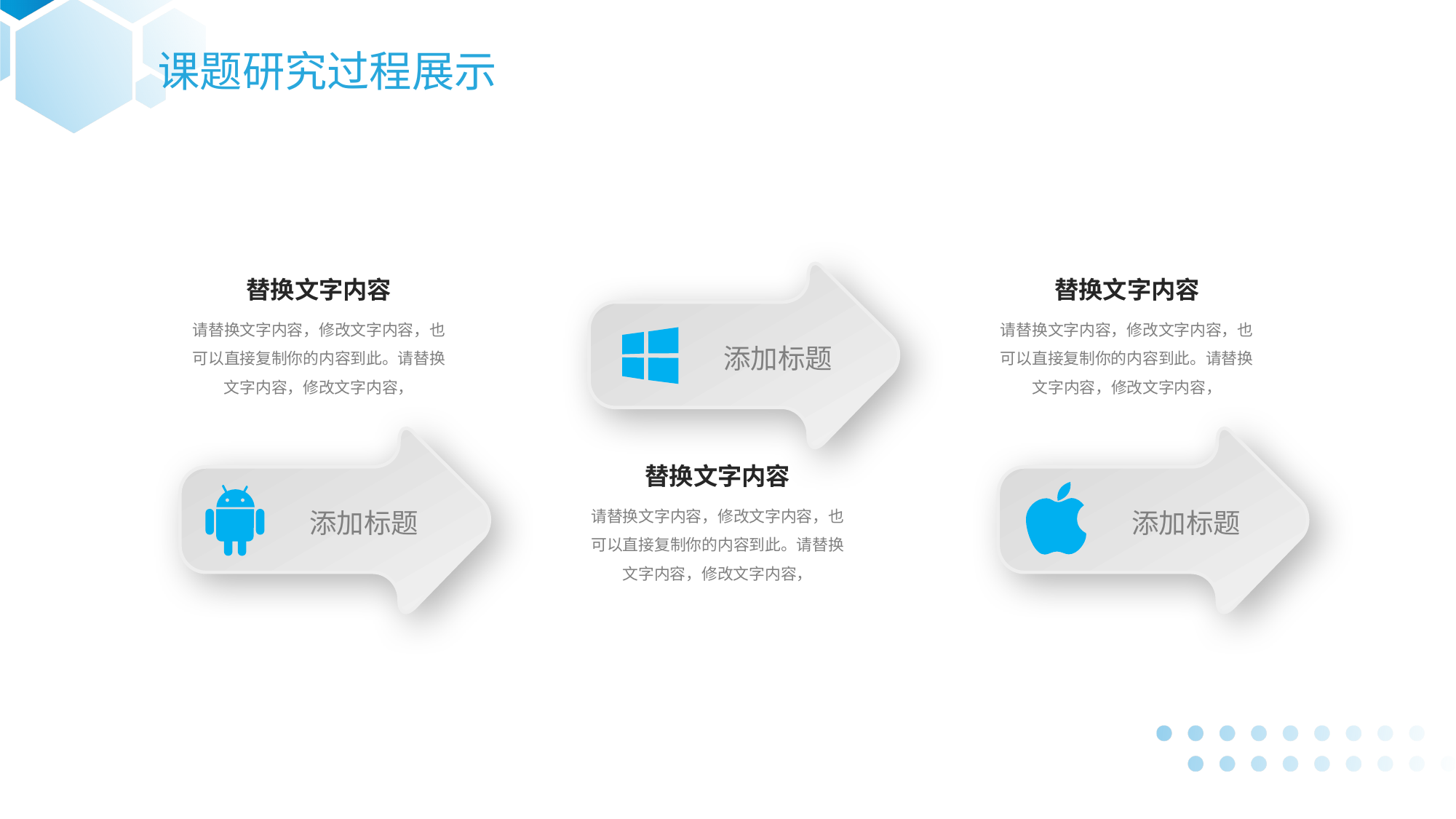

课题研究过程展示

替换文字内容
替换文字内容
请替换文字内容，修改文字内容，也可以直接复制你的内容到此。请替换文字内容，修改文字内容，
请替换文字内容，修改文字内容，也可以直接复制你的内容到此。请替换文字内容，修改文字内容，

添加标题

替换文字内容

请替换文字内容，修改文字内容，也可以直接复制你的内容到此。请替换文字内容，修改文字内容，
添加标题
添加标题